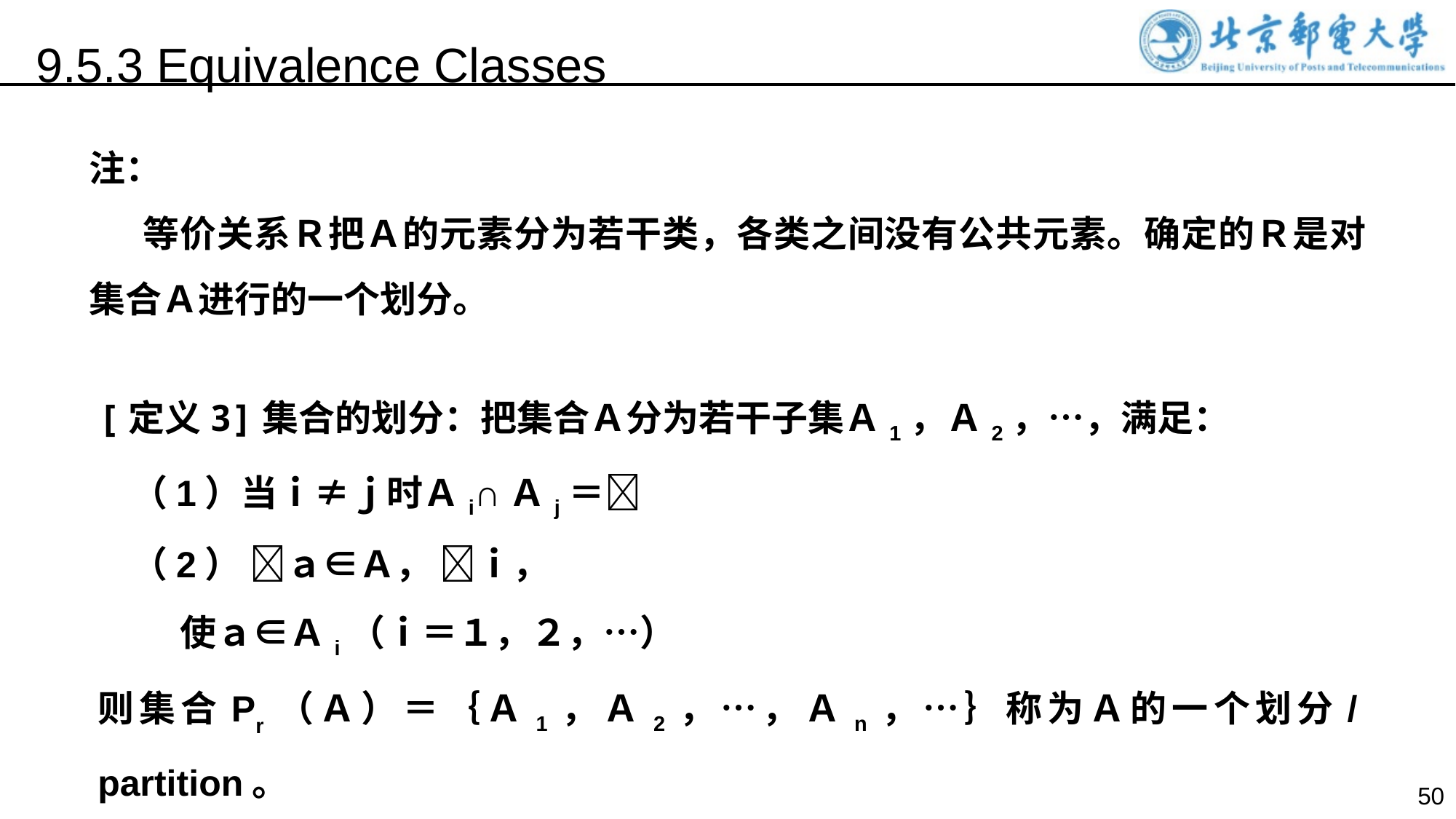

9.5.3 Equivalence Classes
注：
     等价关系Ｒ把Ａ的元素分为若干类，各类之间没有公共元素。确定的Ｒ是对集合Ａ进行的一个划分。
[定义3]集合的划分：把集合Ａ分为若干子集Ａ1，Ａ2，…，满足：
   （1）当ｉ≠ｊ时Ａi∩Ａj＝Φ
   （2） ∀ａ∈Ａ， ∃ｉ，
         使ａ∈Ａi（ｉ＝１，２，…）
则集合Pr（Ａ）＝｛Ａ1，Ａ2，…，Ａn，…｝称为Ａ的一个划分/partition。